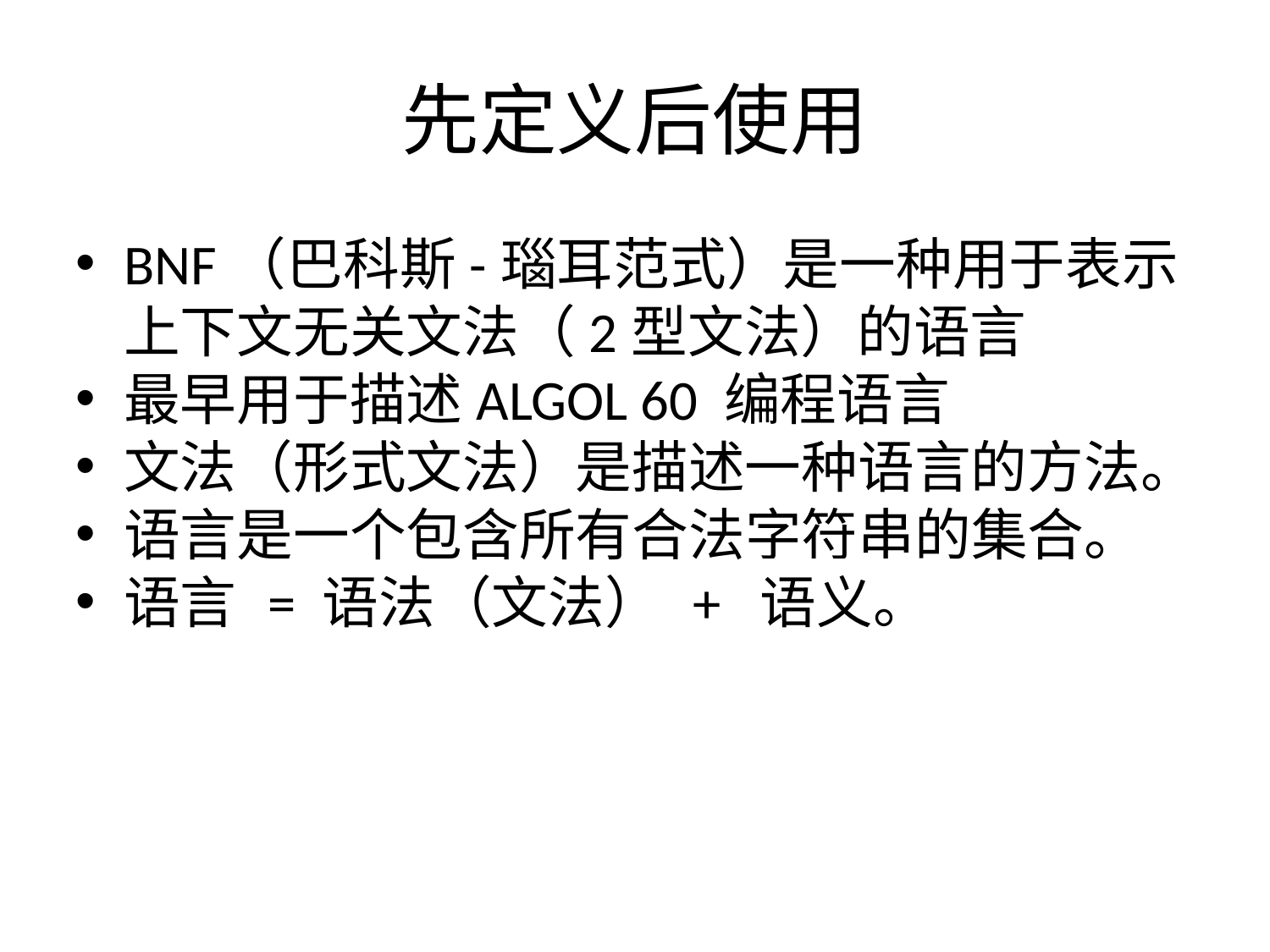

先定义后使用
BNF（巴科斯-瑙耳范式）是一种用于表示上下文无关文法（2型文法）的语言
最早用于描述ALGOL 60 编程语言
文法（形式文法）是描述一种语言的方法。
语言是一个包含所有合法字符串的集合。
语言 = 语法（文法） +  语义。